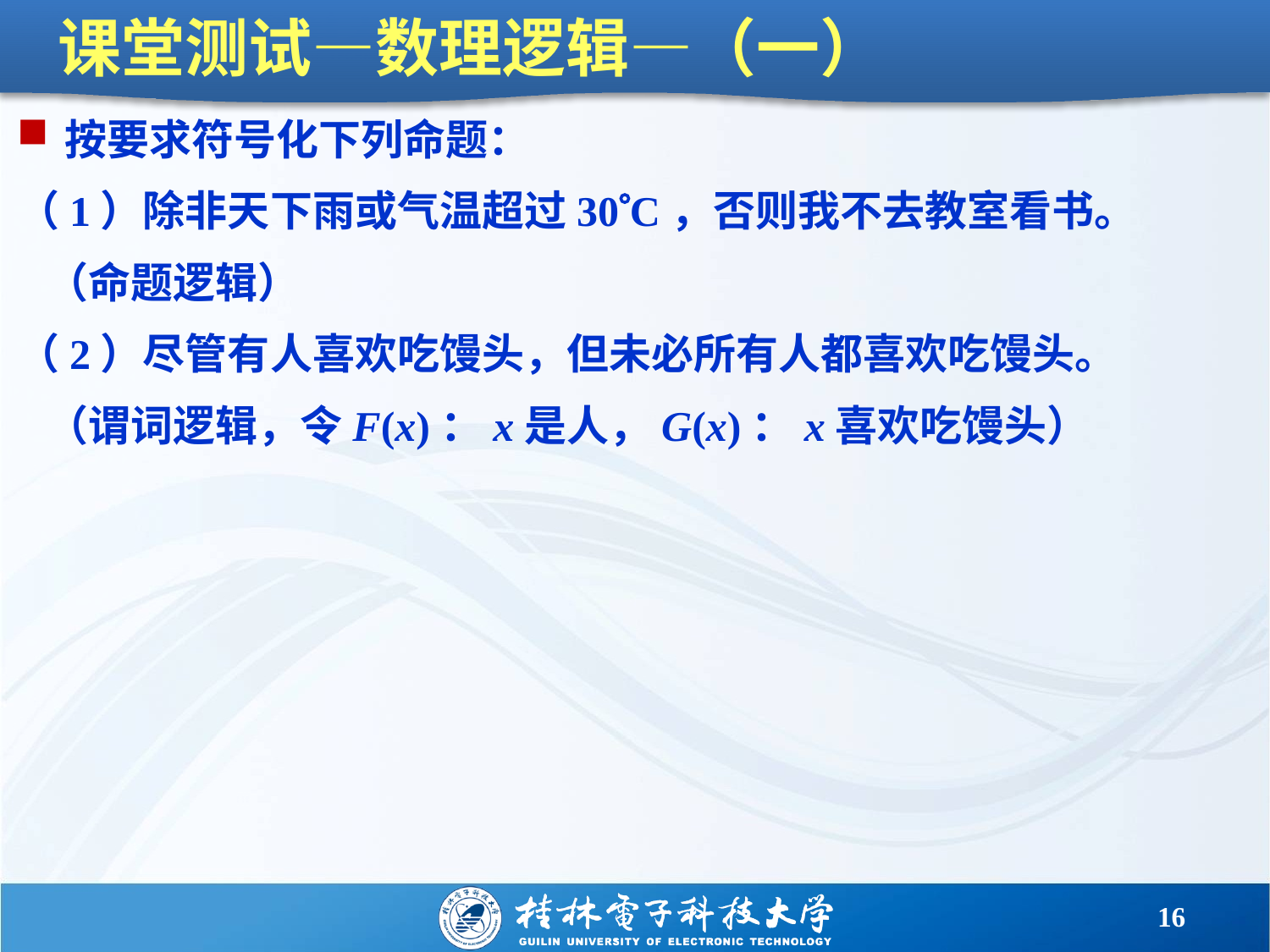

# 课堂测试—数理逻辑—（一）
按要求符号化下列命题：
（1）除非天下雨或气温超过30°C，否则我不去教室看书。
  （命题逻辑）
（2）尽管有人喜欢吃馒头，但未必所有人都喜欢吃馒头。
  （谓词逻辑，令F(x)：x是人，G(x)：x喜欢吃馒头）